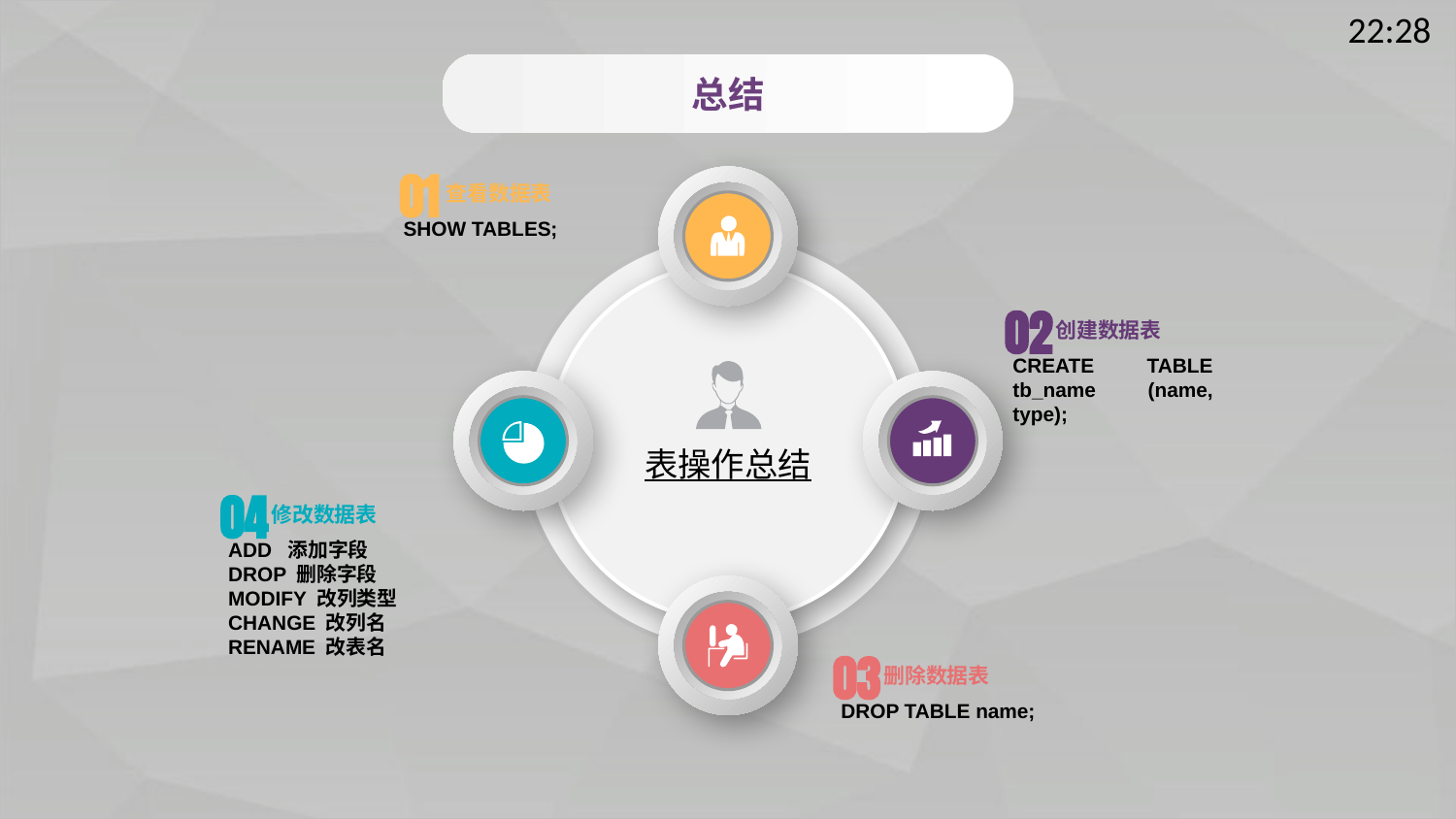

总结
01
查看数据表
SHOW TABLES;

02
创建数据表
CREATE TABLE tb_name (name, type);

表操作总结
04
修改数据表
ADD  添加字段
DROP 删除字段
MODIFY 改列类型
CHANGE 改列名
RENAME 改表名

03
删除数据表
DROP TABLE name;